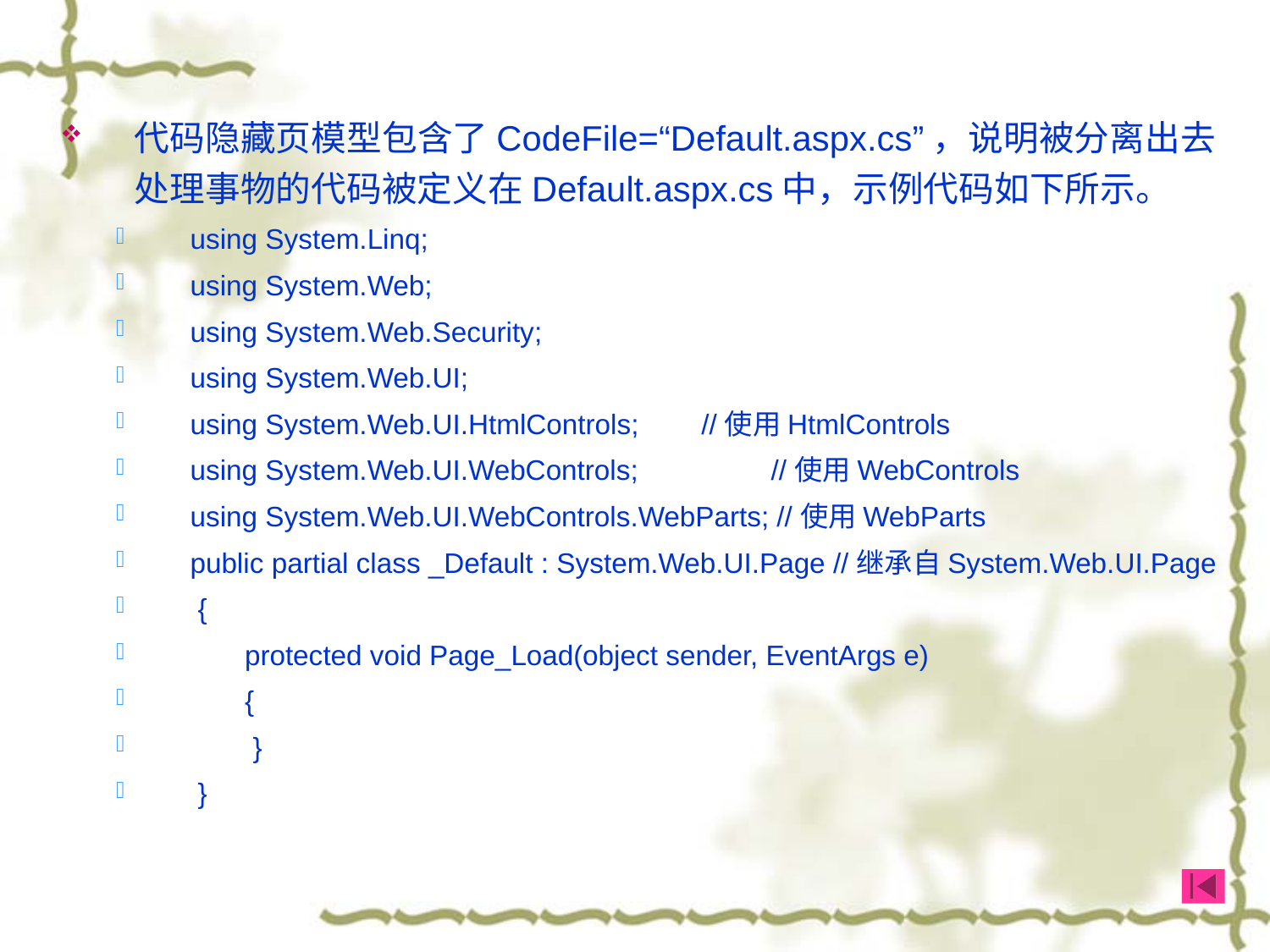

代码隐藏页模型包含了CodeFile=“Default.aspx.cs”，说明被分离出去处理事物的代码被定义在Default.aspx.cs中，示例代码如下所示。
using System.Linq;
using System.Web;
using System.Web.Security;
using System.Web.UI;
using System.Web.UI.HtmlControls;        //使用HtmlControls
using System.Web.UI.WebControls;                 //使用WebControls
using System.Web.UI.WebControls.WebParts; //使用WebParts
public partial class _Default : System.Web.UI.Page //继承自System.Web.UI.Page
 {
       protected void Page_Load(object sender, EventArgs e)
       {
        }
 }